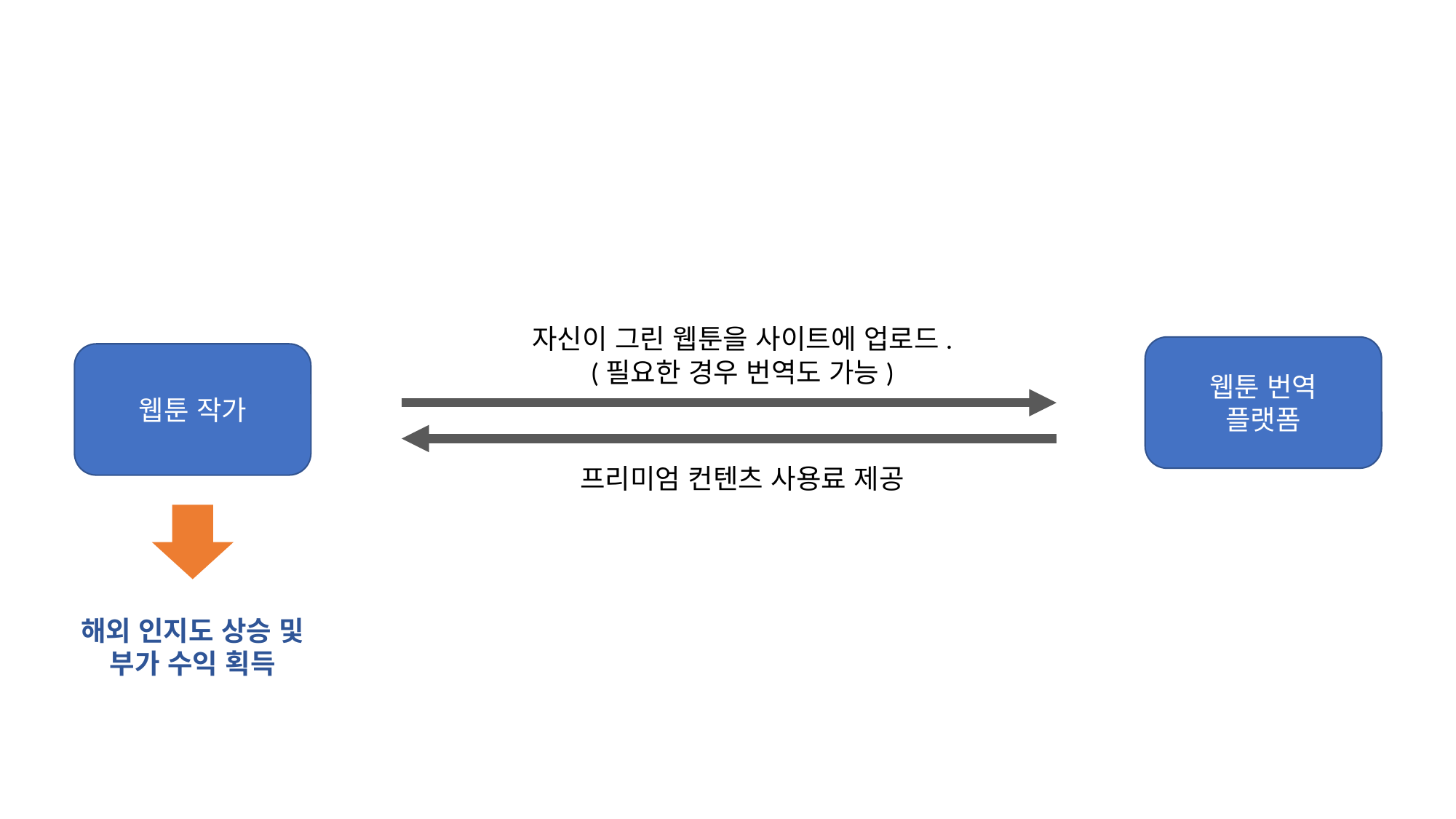

자신이 그린 웹툰을 사이트에 업로드.
(필요한 경우 번역도 가능)
웹툰 번역
플랫폼
웹툰 작가
프리미엄 컨텐츠 사용료 제공

해외 인지도 상승 및
부가 수익 획득